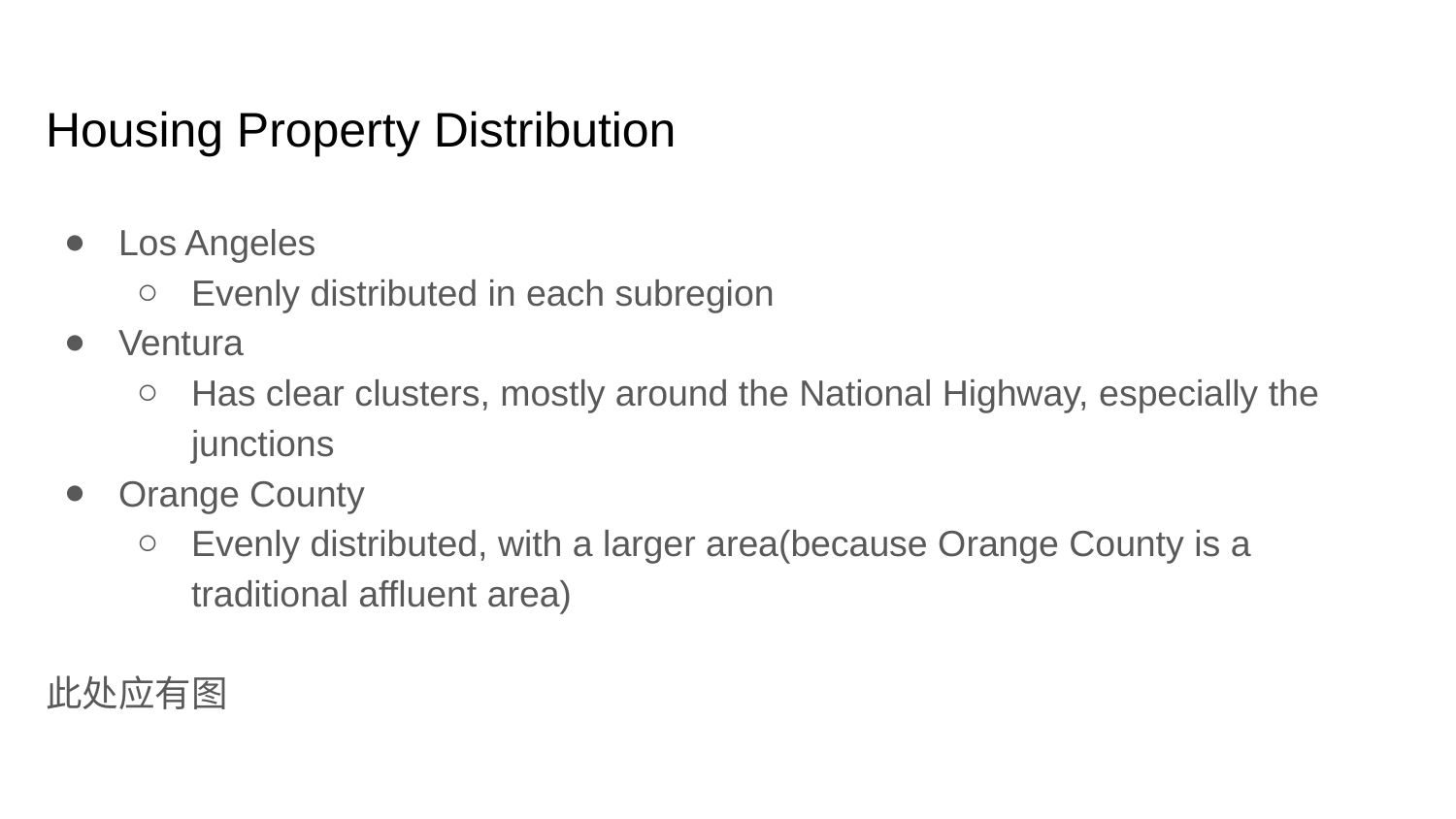

# Housing Property Distribution

Los Angeles
Evenly distributed in each subregion
Ventura
Has clear clusters, mostly around the National Highway, especially the junctions
Orange County
Evenly distributed, with a larger area(because Orange County is a traditional affluent area)

此处应有图